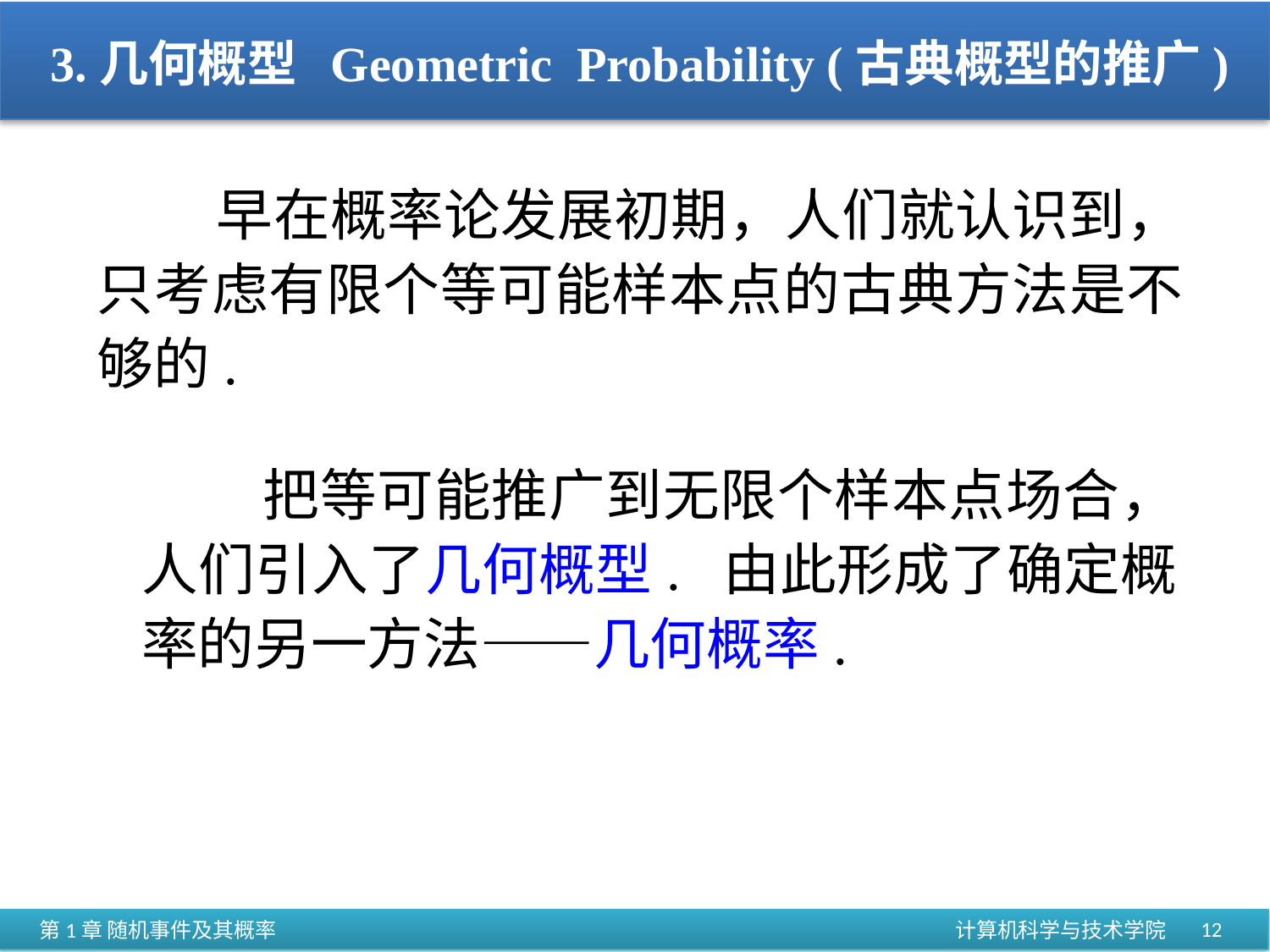

# 3.几何概型  Geometric  Probability (古典概型的推广)
        早在概率论发展初期，人们就认识到，只考虑有限个等可能样本点的古典方法是不够的.
        把等可能推广到无限个样本点场合，人们引入了几何概型.  由此形成了确定概率的另一方法——几何概率.